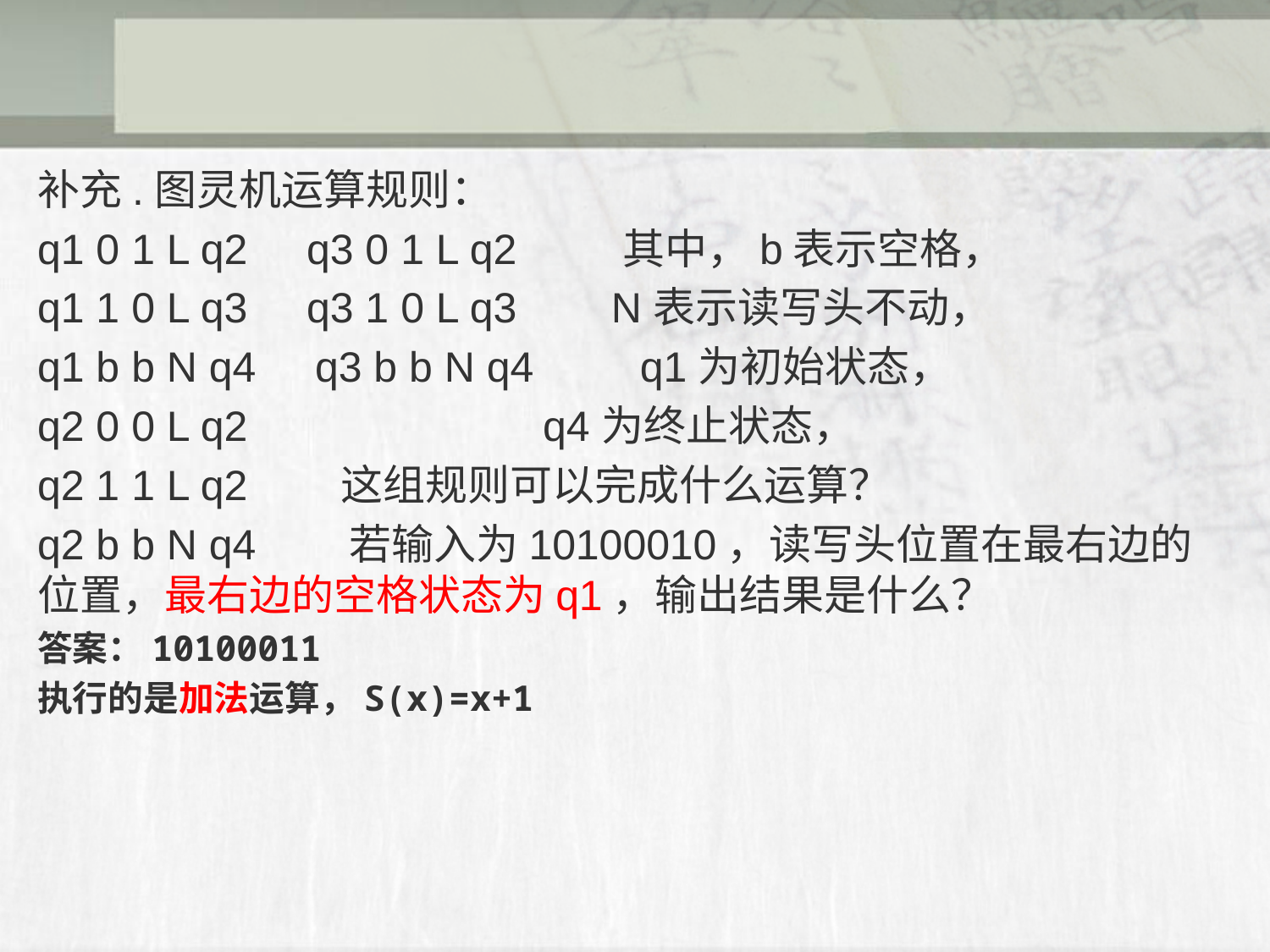

#
补充.图灵机运算规则：
q1 0 1 L q2     q3 0 1 L q2        其中，b表示空格，
q1 1 0 L q3     q3 1 0 L q3        N表示读写头不动，
q1 b b N q4     q3 b b N q4         q1为初始状态，
q2 0 0 L q2                         q4为终止状态，
q2 1 1 L q2       这组规则可以完成什么运算？
q2 b b N q4       若输入为10100010，读写头位置在最右边的位置，最右边的空格状态为q1，输出结果是什么？
答案：10100011
执行的是加法运算，S(x)=x+1